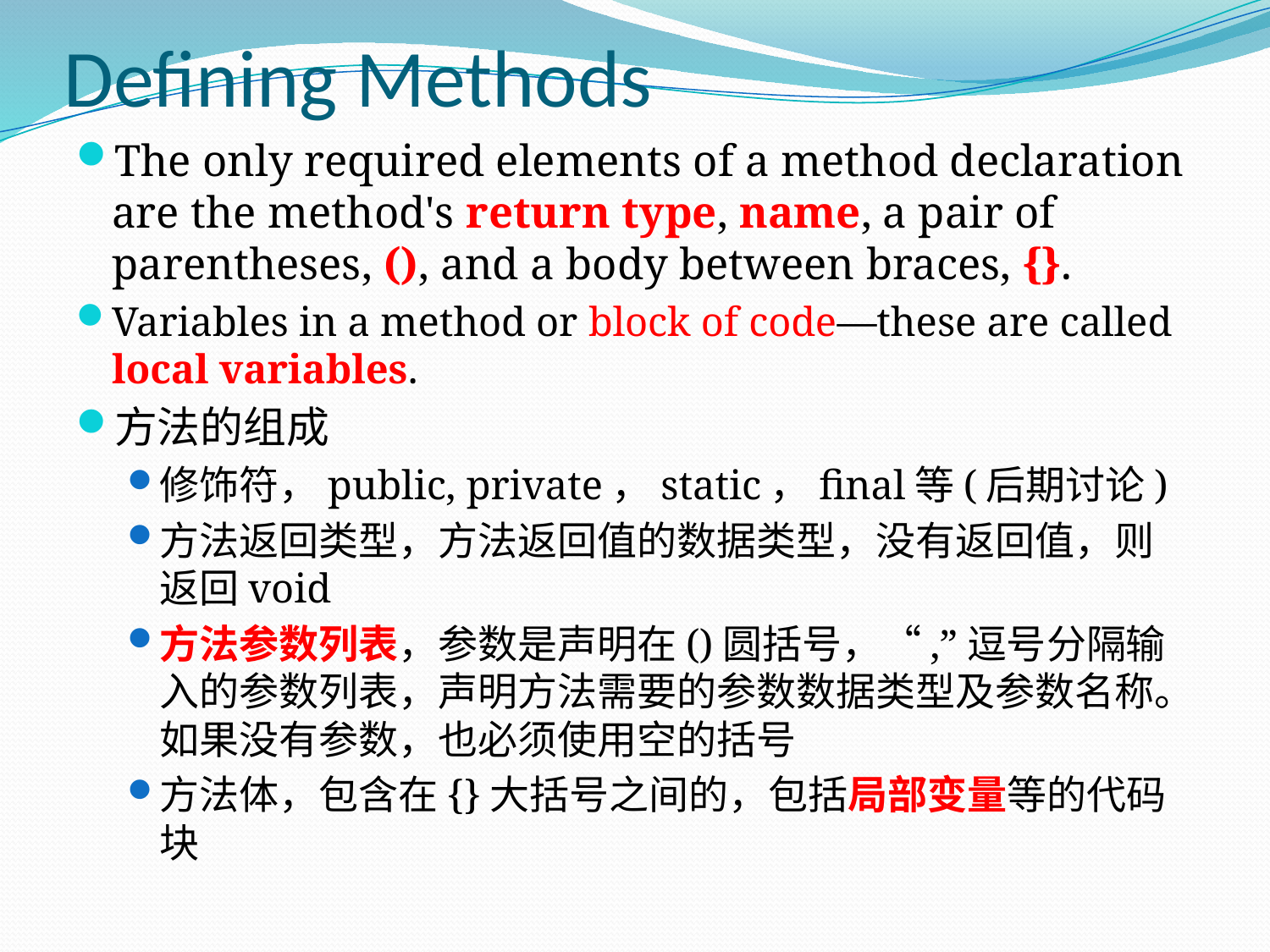

# Defining Methods
The only required elements of a method declaration are the method's return type, name, a pair of parentheses, (), and a body between braces, {}.
Variables in a method or block of code—these are called local variables.
方法的组成
修饰符，public, private，static，final等(后期讨论)
方法返回类型，方法返回值的数据类型，没有返回值，则返回void
方法参数列表，参数是声明在()圆括号，“,”逗号分隔输入的参数列表，声明方法需要的参数数据类型及参数名称。如果没有参数，也必须使用空的括号
方法体，包含在{}大括号之间的，包括局部变量等的代码块
25